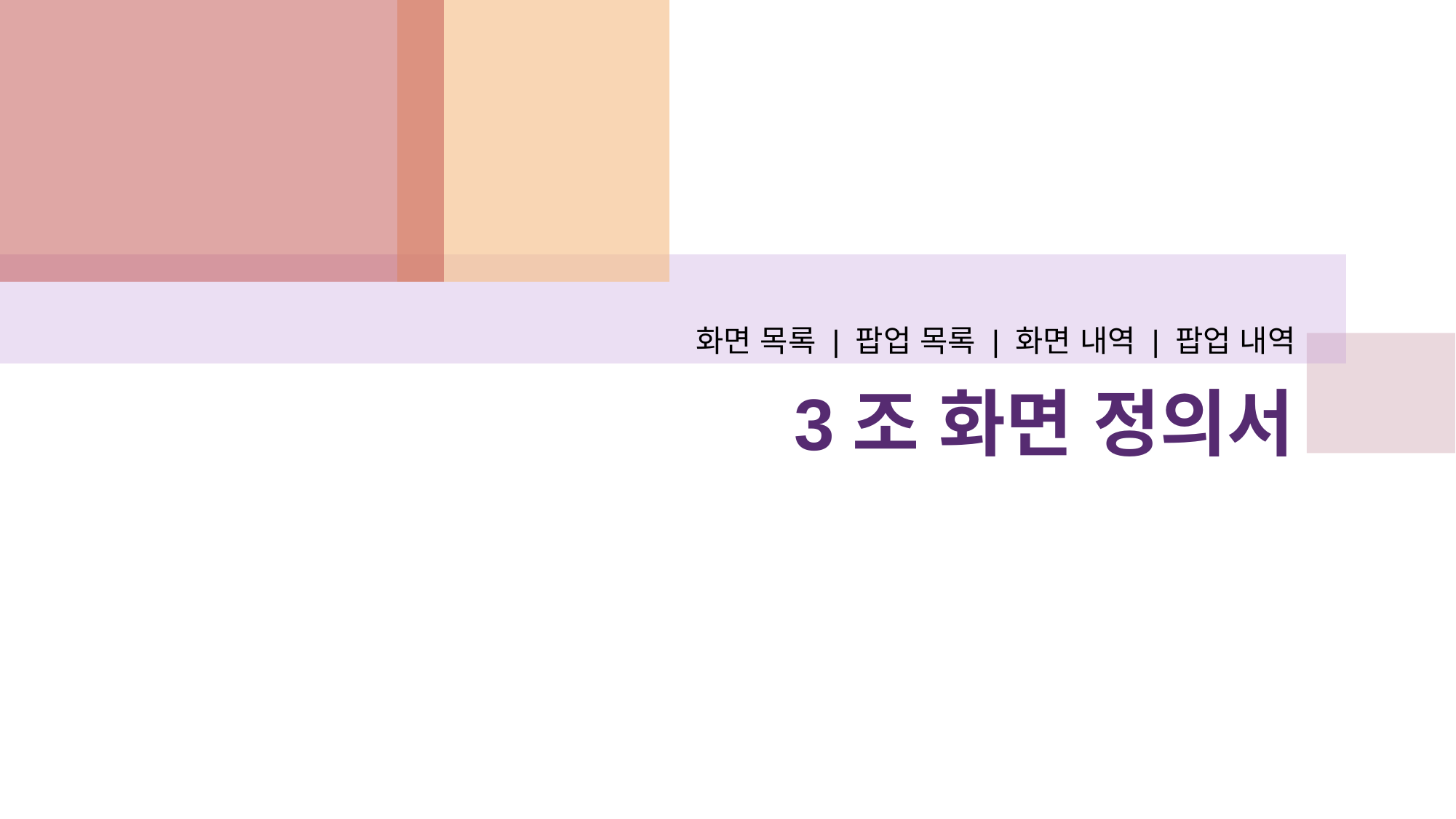

화면 목록 | 팝업 목록 | 화면 내역 | 팝업 내역
# 3조 화면 정의서